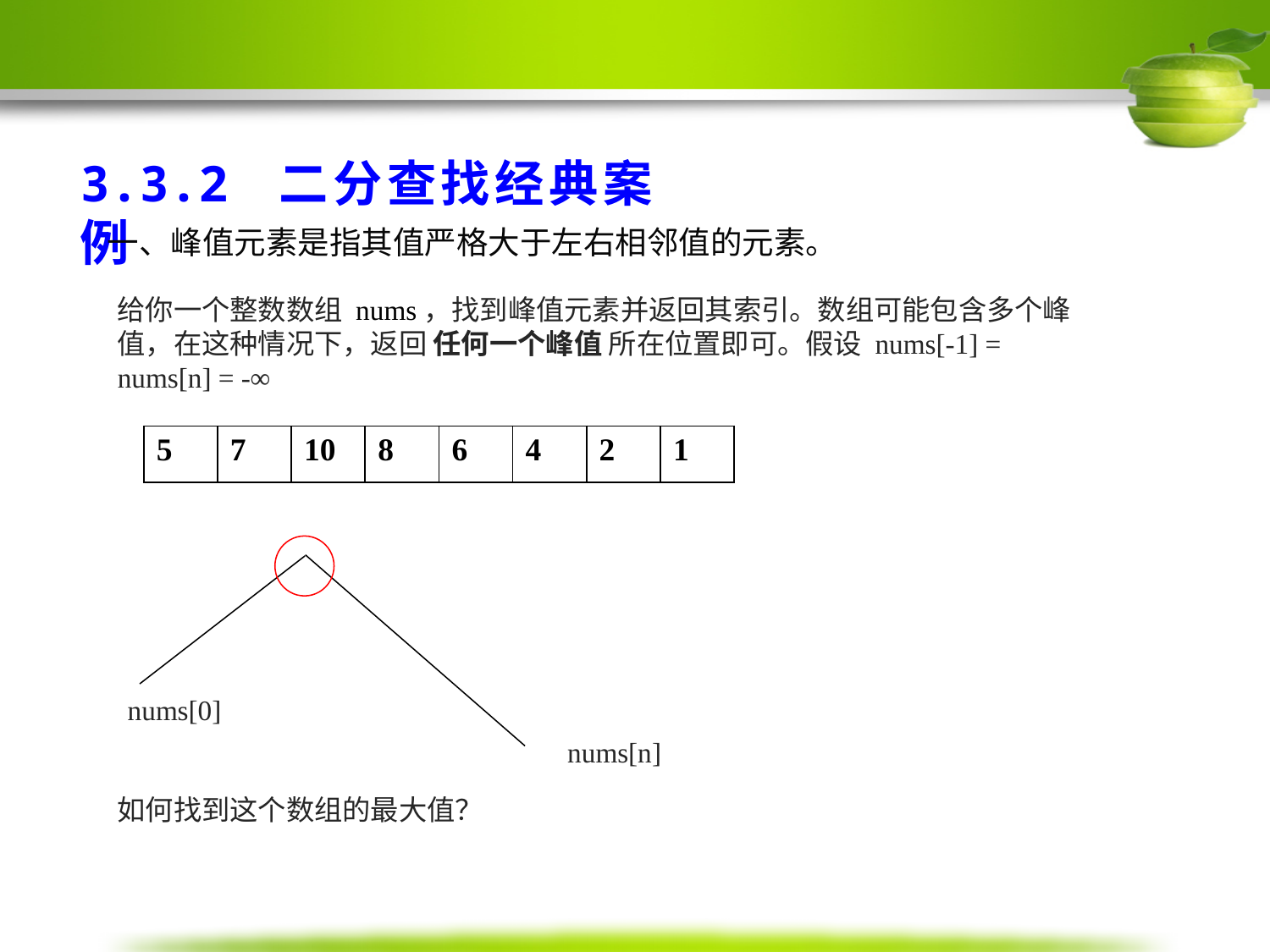

3.3.2 二分查找经典案例
一、峰值元素是指其值严格大于左右相邻值的元素。
给你一个整数数组 nums，找到峰值元素并返回其索引。数组可能包含多个峰值，在这种情况下，返回 任何一个峰值 所在位置即可。假设 nums[-1] = nums[n] = -∞
| 5 | 7 | 10 | 8 | 6 | 4 | 2 | 1 |
| --- | --- | --- | --- | --- | --- | --- | --- |

nums[0]
nums[n]
如何找到这个数组的最大值？